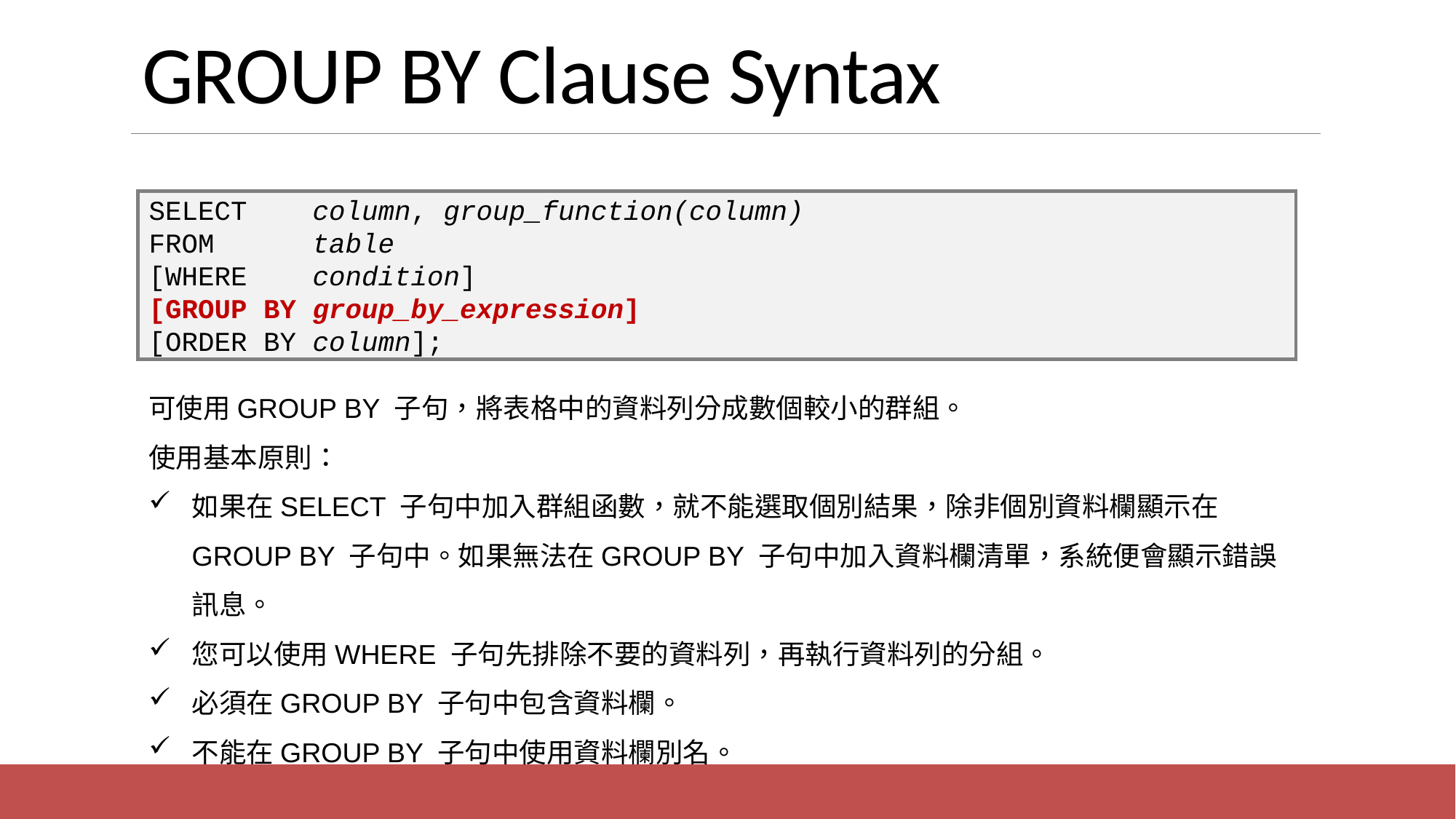

# GROUP BY Clause Syntax
SELECT    column, group_function(column)
FROM      table
[WHERE    condition]
[GROUP BY group_by_expression]
[ORDER BY column];

可使用GROUP BY 子句，將表格中的資料列分成數個較小的群組。
使用基本原則：
如果在SELECT 子句中加入群組函數，就不能選取個別結果，除非個別資料欄顯示在GROUP BY 子句中。如果無法在GROUP BY 子句中加入資料欄清單，系統便會顯示錯誤訊息。
您可以使用WHERE 子句先排除不要的資料列，再執行資料列的分組。
必須在GROUP BY 子句中包含資料欄。
不能在GROUP BY 子句中使用資料欄別名。